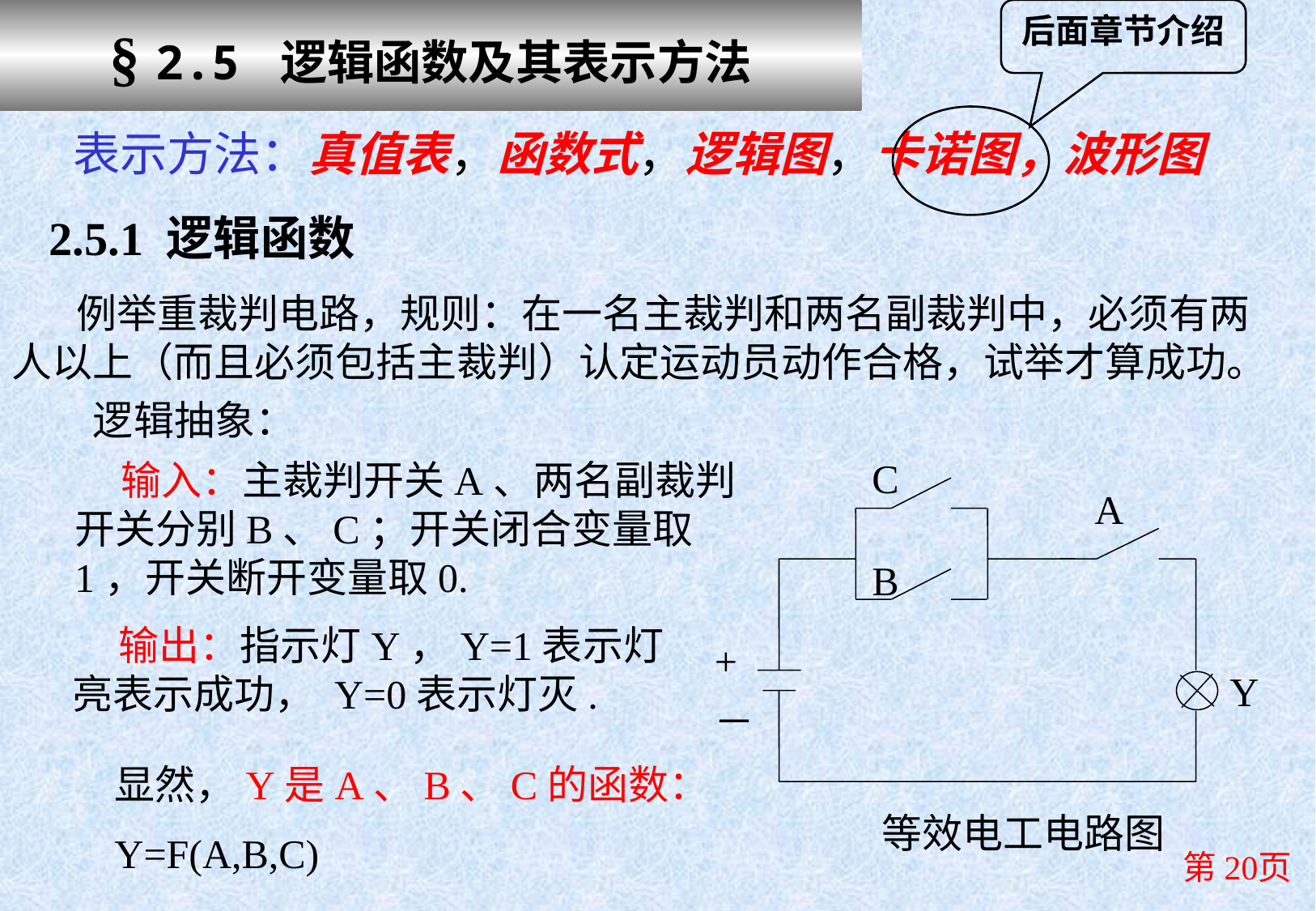

§ 2.5 逻辑函数及其表示方法
后面章节介绍

表示方法：真值表，函数式，逻辑图，卡诺图，波形图
2.5.1 逻辑函数
      例举重裁判电路，规则：在一名主裁判和两名副裁判中，必须有两人以上（而且必须包括主裁判）认定运动员动作合格，试举才算成功。
逻辑抽象：
C

A

B

+
Y

－

等效电工电路图
    输入：主裁判开关A、两名副裁判开关分别B、C；开关闭合变量取1，开关断开变量取0.
    输出：指示灯Y，Y=1表示灯亮表示成功， Y=0表示灯灭.
显然，Y是A、B、C的函数：
Y=F(A,B,C)
第20页